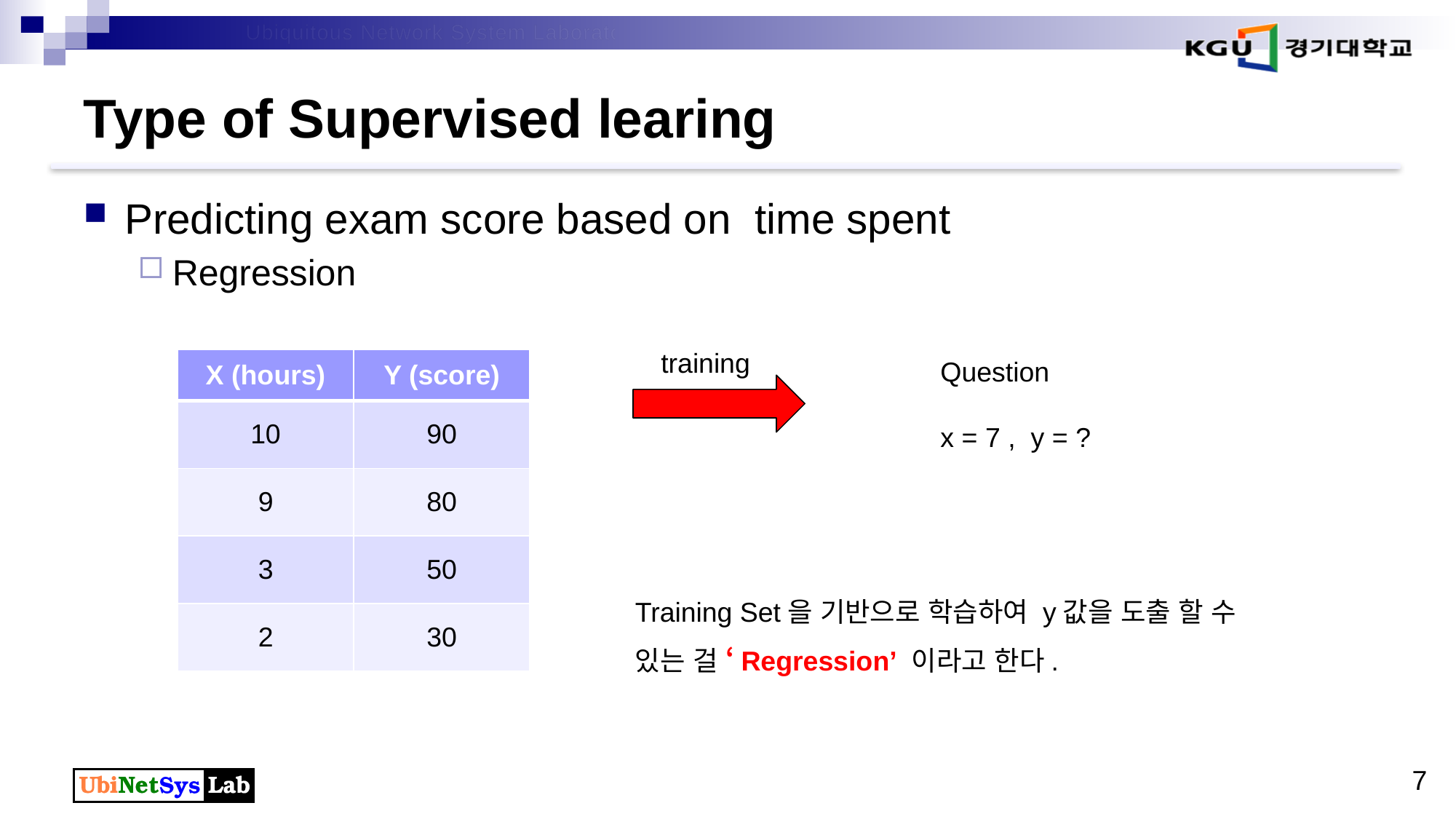

# Type of Supervised learing
Predicting exam score based on  time spent
Regression

training
| X (hours) | Y (score) |
| --- | --- |
| 10 | 90 |
| 9 | 80 |
| 3 | 50 |
| 2 | 30 |
Question

x = 7 ,  y = ?

Training Set을 기반으로 학습하여 y값을 도출 할 수 있는 걸 ‘Regression’ 이라고 한다.
7